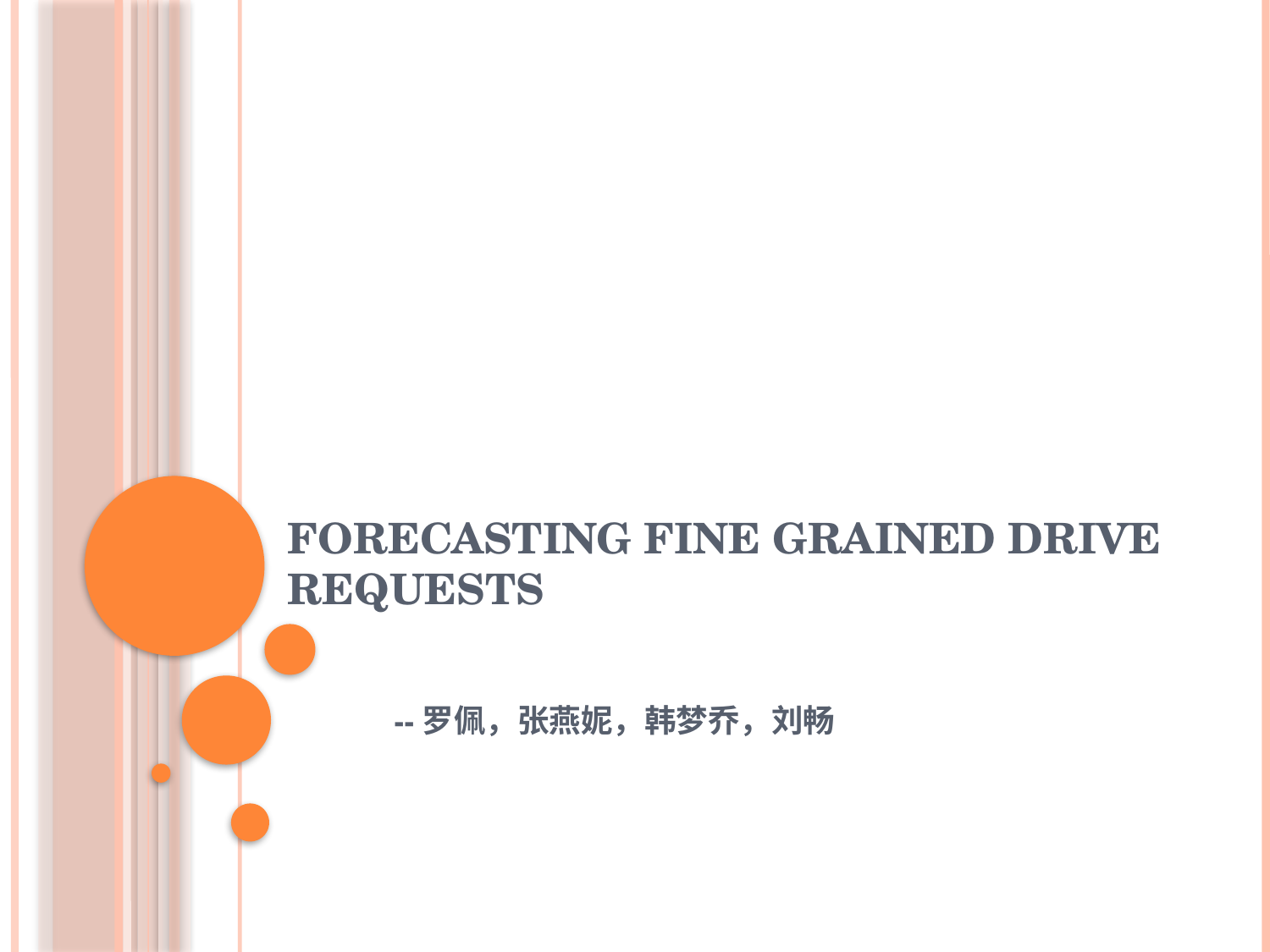

# Forecasting Fine Grained Drive Requests
       --罗佩，张燕妮，韩梦乔，刘畅